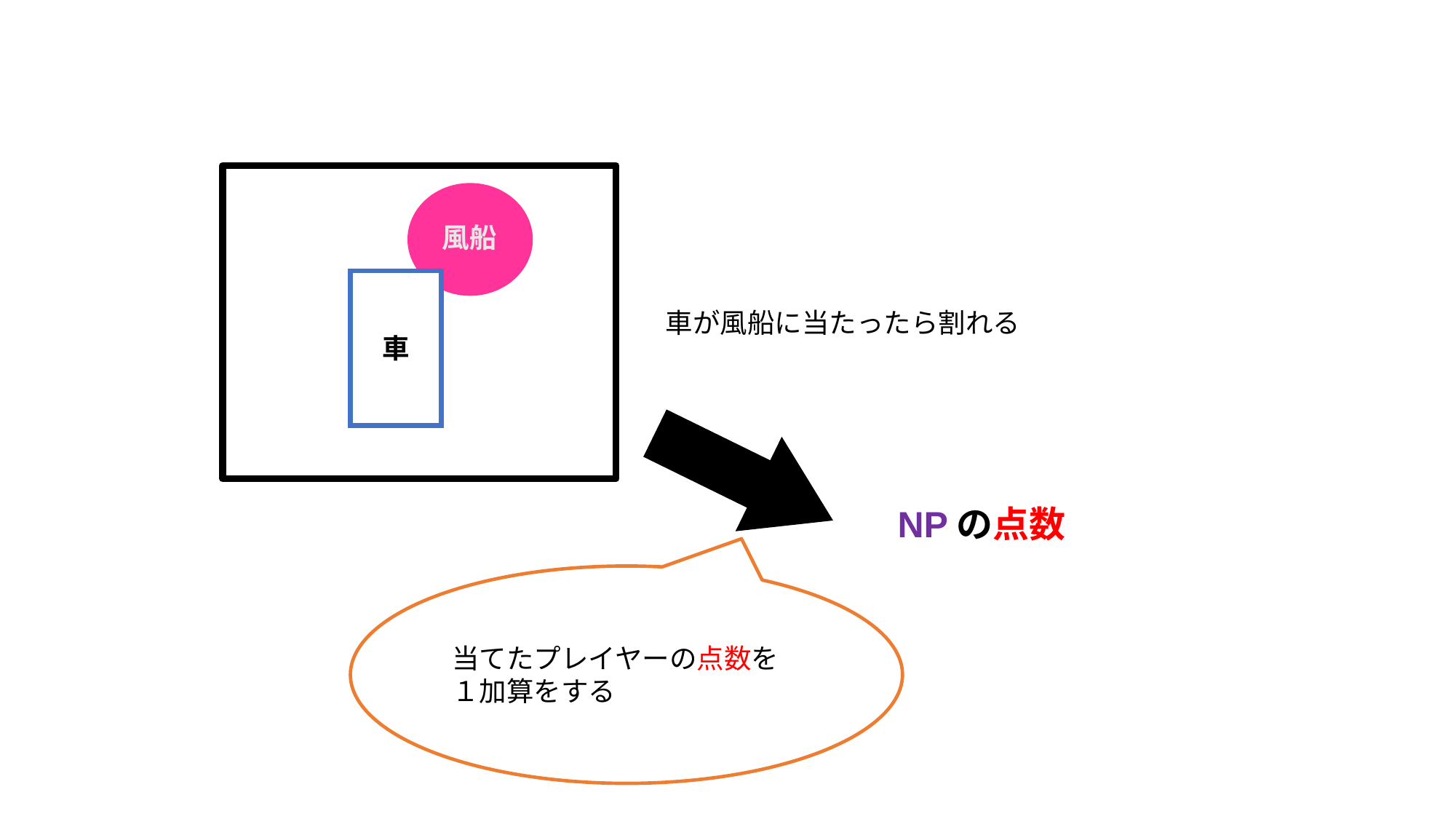

風船
車が風船に当たったら割れる

車

NPの点数

当てたプレイヤーの点数を
１加算をする